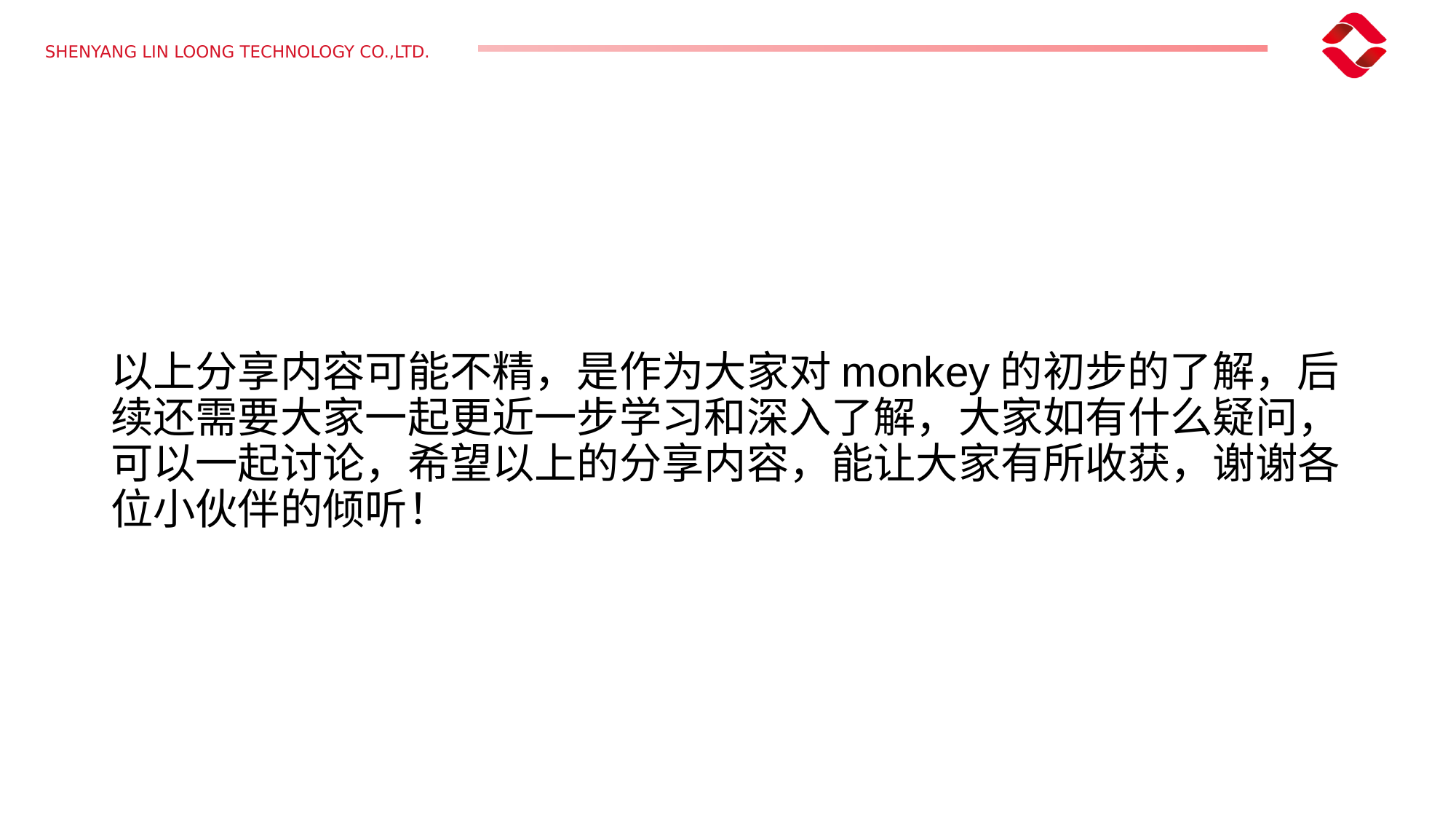

以上分享内容可能不精，是作为大家对monkey的初步的了解，后续还需要大家一起更近一步学习和深入了解，大家如有什么疑问，可以一起讨论，希望以上的分享内容，能让大家有所收获，谢谢各位小伙伴的倾听！